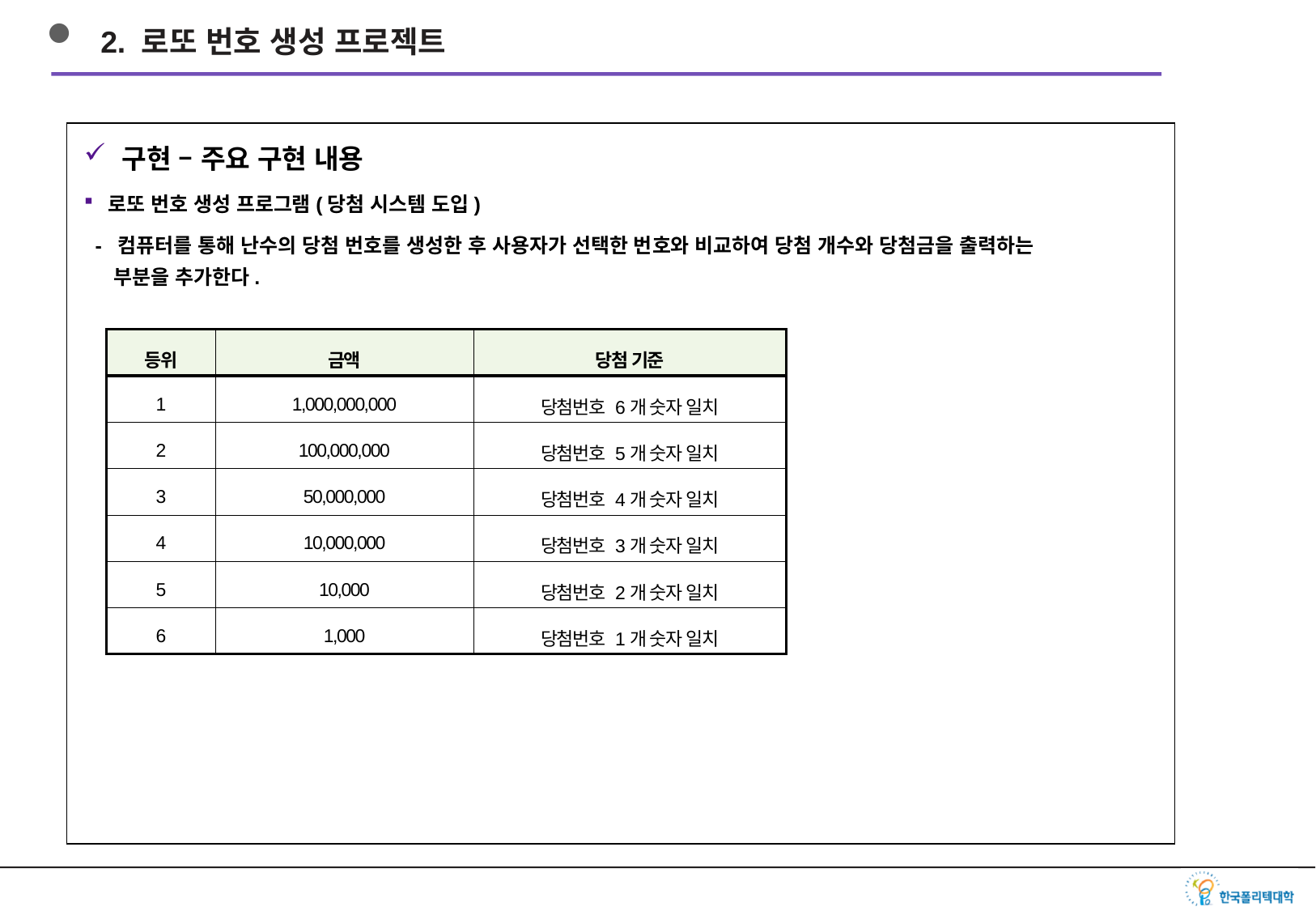

2. 로또 번호 생성 프로젝트
구현 – 주요 구현 내용
로또 번호 생성 프로그램(당첨 시스템 도입)
  -  컴퓨터를 통해 난수의 당첨 번호를 생성한 후 사용자가 선택한 번호와 비교하여 당첨 개수와 당첨금을 출력하는                       부분을 추가한다.

| 등위 | 금액 | 당첨 기준 |
| --- | --- | --- |
| 1 | 1,000,000,000 | 당첨번호 6개 숫자 일치 |
| 2 | 100,000,000 | 당첨번호 5개 숫자 일치 |
| 3 | 50,000,000 | 당첨번호 4개 숫자 일치 |
| 4 | 10,000,000 | 당첨번호 3개 숫자 일치 |
| 5 | 10,000 | 당첨번호 2개 숫자 일치 |
| 6 | 1,000 | 당첨번호 1개 숫자 일치 |